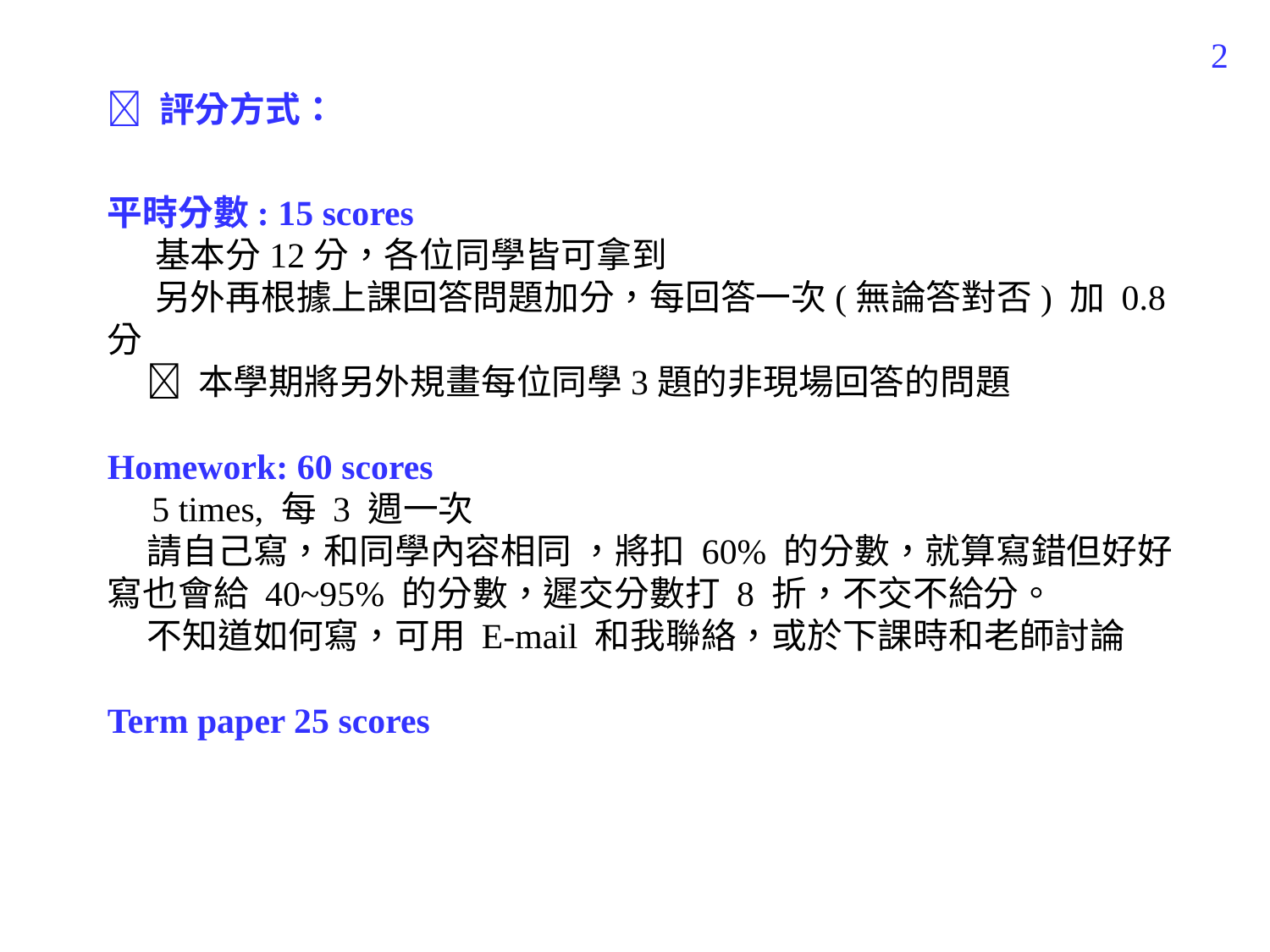

2
• 評分方式：

平時分數: 15 scores
     基本分12分，各位同學皆可拿到
     另外再根據上課回答問題加分，每回答一次(無論答對否) 加 0.8 分
     • 本學期將另外規畫每位同學3題的非現場回答的問題

Homework: 60 scores
     5 times, 每 3 週一次
    請自己寫，和同學內容相同 ，將扣 60% 的分數，就算寫錯但好好寫也會給 40~95% 的分數，遲交分數打 8 折，不交不給分。
    不知道如何寫，可用 E-mail 和我聯絡，或於下課時和老師討論

Term paper 25 scores